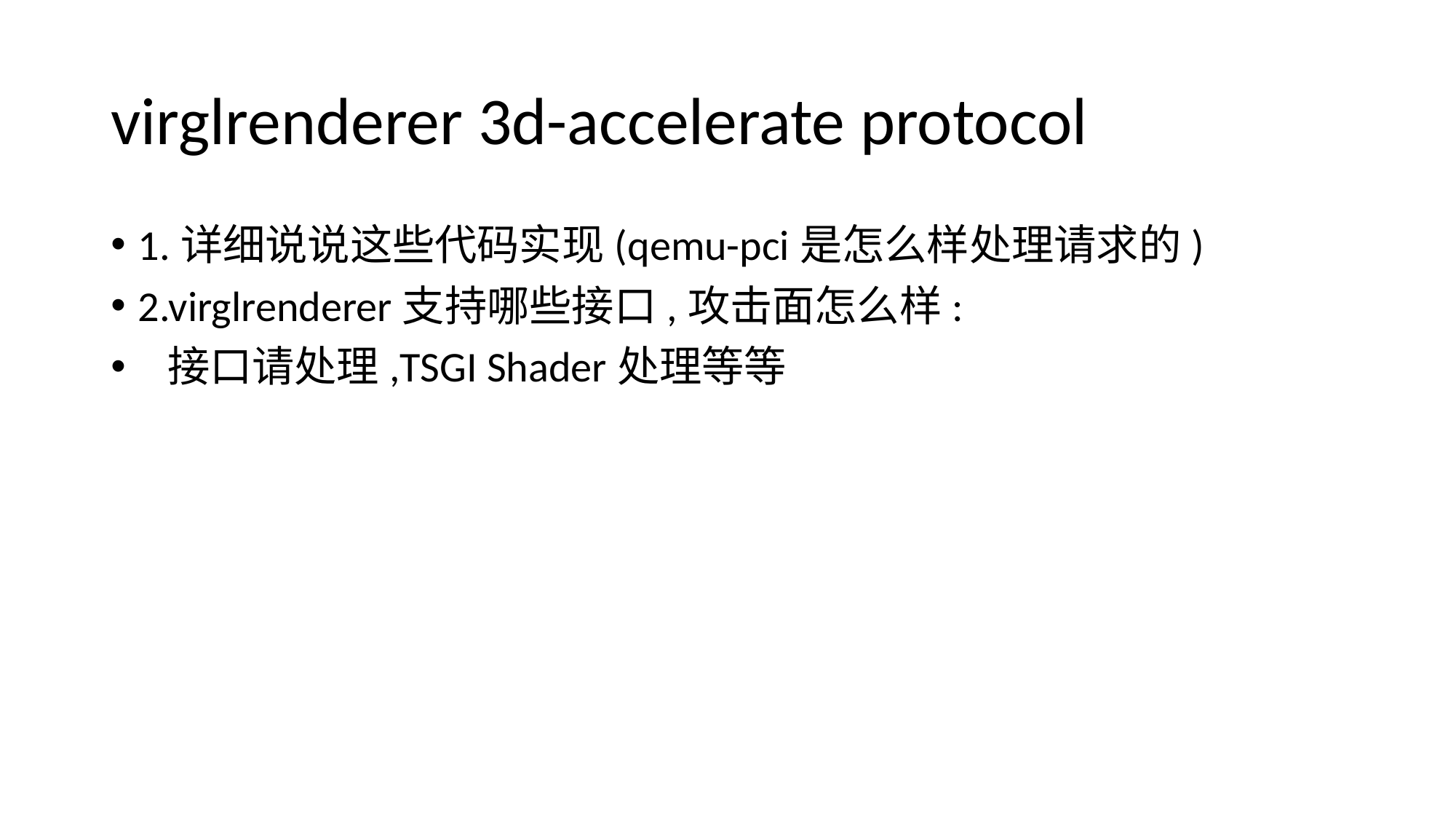

# virglrenderer 3d-accelerate protocol
1.详细说说这些代码实现(qemu-pci是怎么样处理请求的)
2.virglrenderer支持哪些接口,攻击面怎么样:
  接口请处理,TSGI Shader处理等等